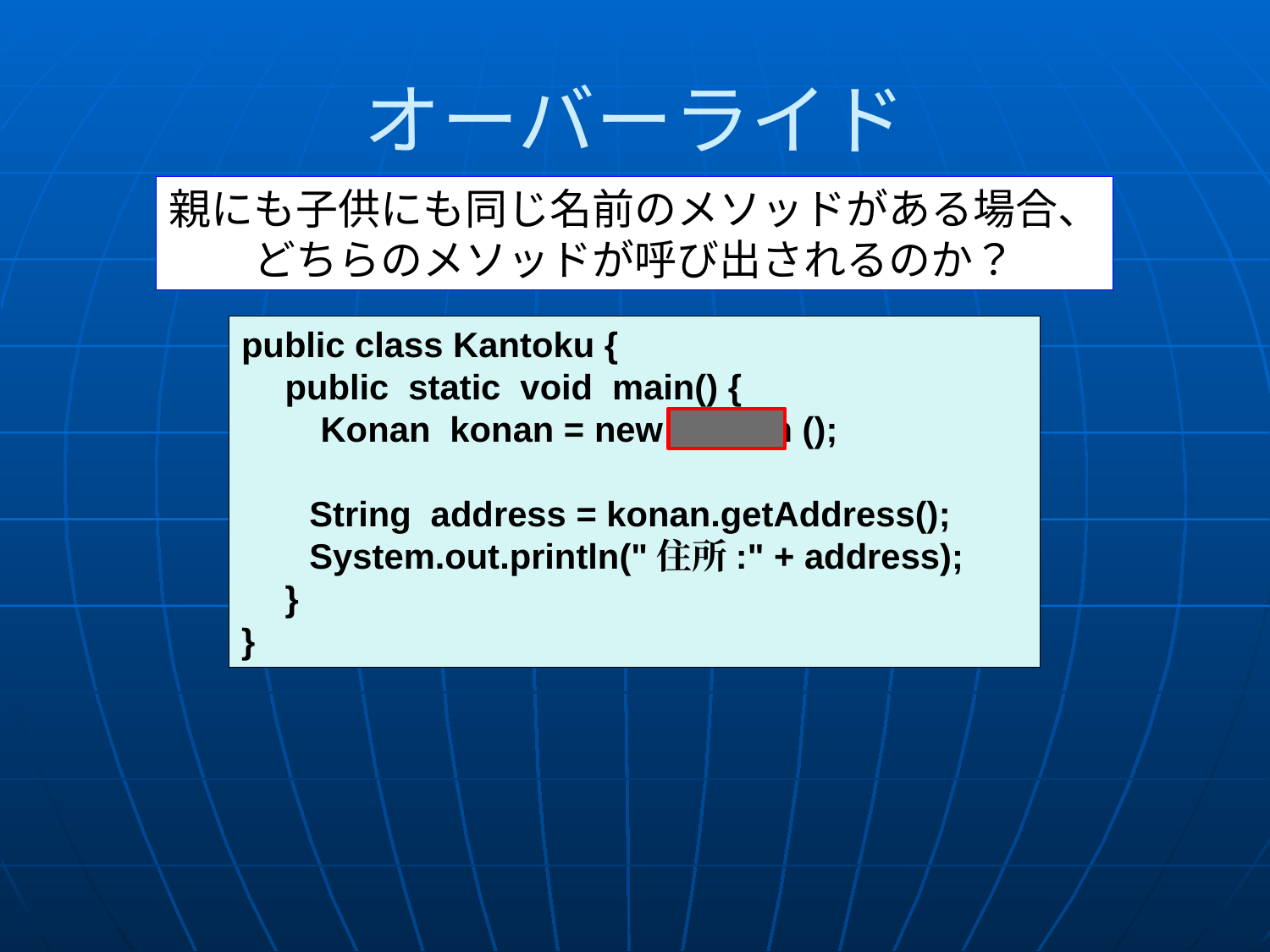

# オーバーライド
親にも子供にも同じ名前のメソッドがある場合、
どちらのメソッドが呼び出されるのか？
public class Kantoku {
　public  static  void  main() {
　　Konan  konan = new  Konan ();

       String  address = konan.getAddress();
       System.out.println("住所:" + address);
　}
}